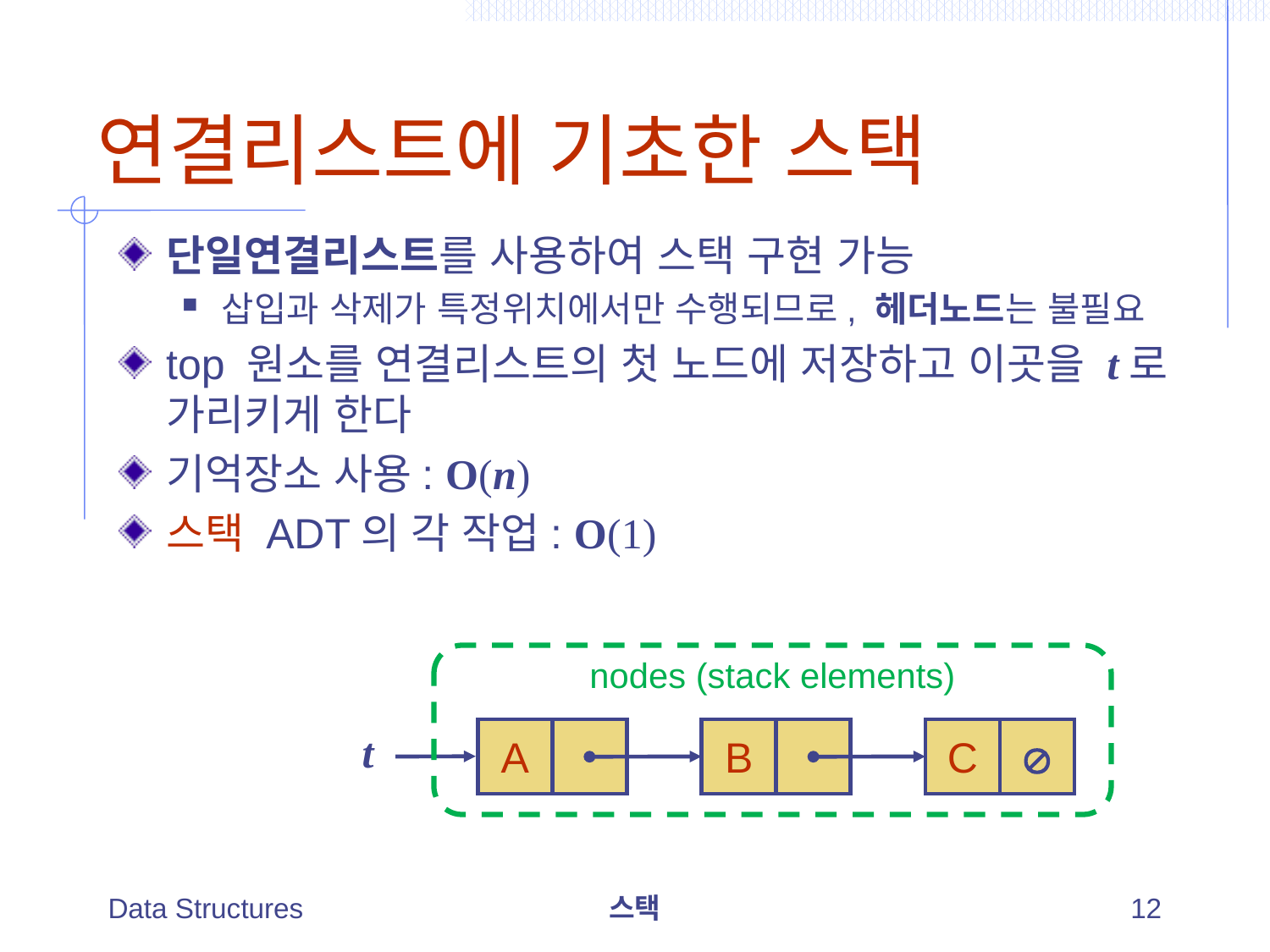

# 연결리스트에 기초한 스택
단일연결리스트를 사용하여 스택 구현 가능
삽입과 삭제가 특정위치에서만 수행되므로, 헤더노드는 불필요
top 원소를 연결리스트의 첫 노드에 저장하고 이곳을 t로 가리키게 한다
기억장소 사용: O(n)
스택 ADT의 각 작업: O(1)
nodes (stack elements)
t
A

B

C
∅

Data Structures
스택
12